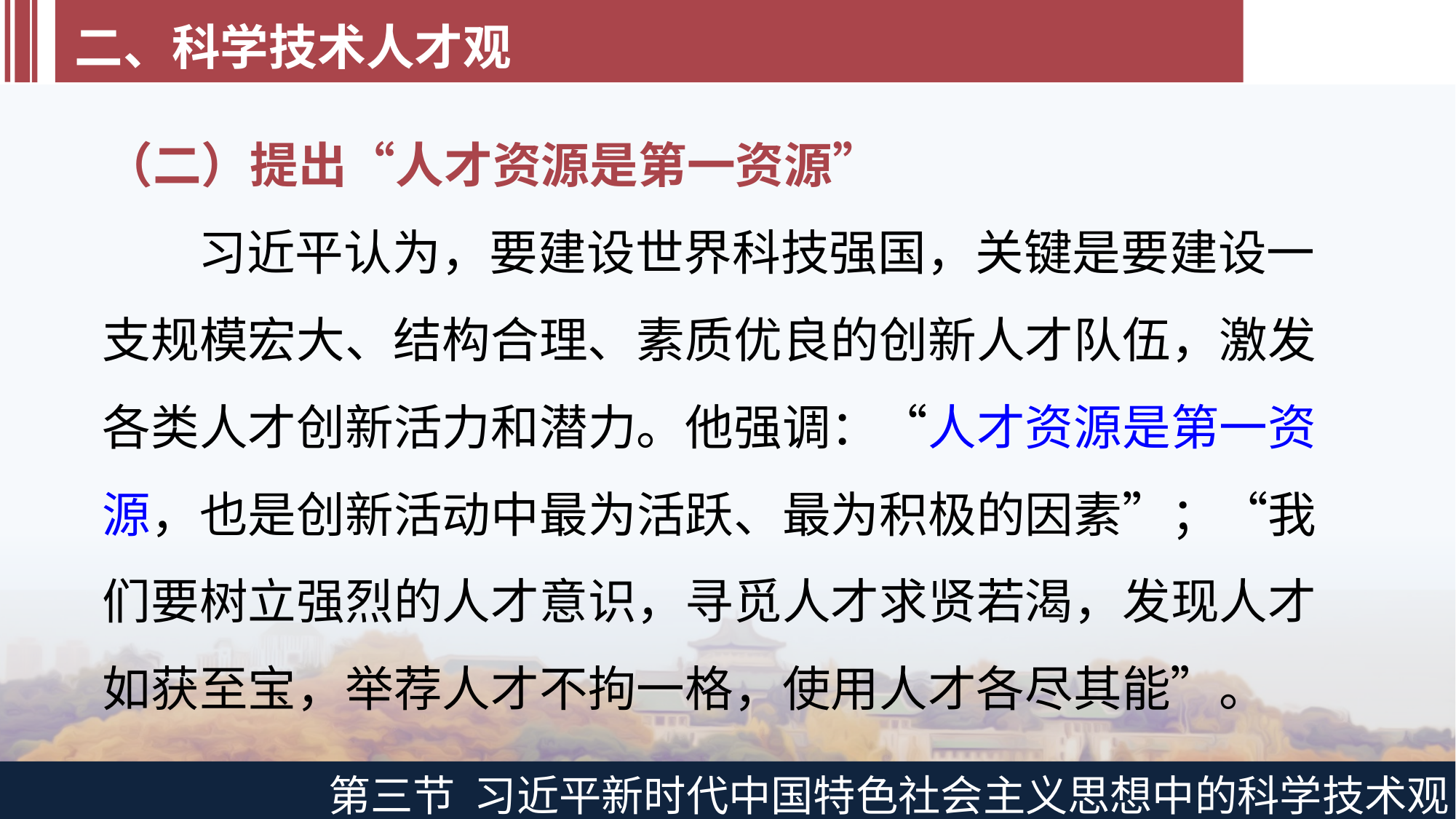

二、科学技术人才观
（二）提出“人才资源是第一资源”
习近平认为，要建设世界科技强国，关键是要建设一支规模宏大、结构合理、素质优良的创新人才队伍，激发各类人才创新活力和潜力。他强调：“人才资源是第一资源，也是创新活动中最为活跃、最为积极的因素”；“我们要树立强烈的人才意识，寻觅人才求贤若渴，发现人才如获至宝，举荐人才不拘一格，使用人才各尽其能”。
第三节  习近平新时代中国特色社会主义思想中的科学技术观